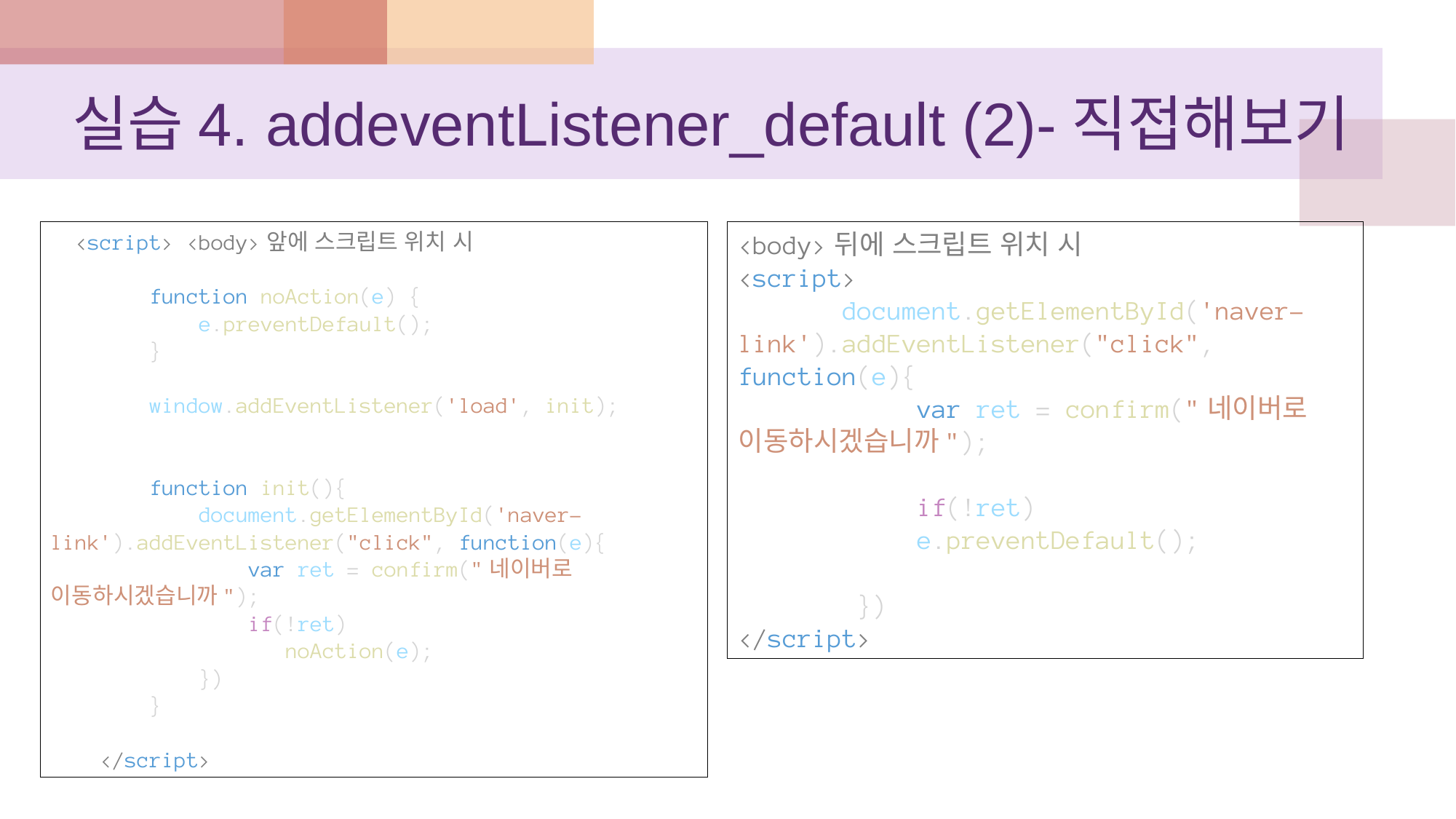

# 실습4. addeventListener_default (2)-직접해보기
  <script> <body>앞에 스크립트 위치 시

        function noAction(e) {
            e.preventDefault();
        }
        window.addEventListener('load', init);
        function init(){
            document.getElementById('naver-link').addEventListener("click", function(e){
                var ret = confirm("네이버로 이동하시겠습니까");
                if(!ret)
                   noAction(e);
            })
        }
    </script>
<body>뒤에 스크립트 위치 시
<script>
       document.getElementById('naver-link').addEventListener("click", function(e){
            var ret = confirm("네이버로 이동하시겠습니까");
            if(!ret)
            e.preventDefault();
        })
</script>